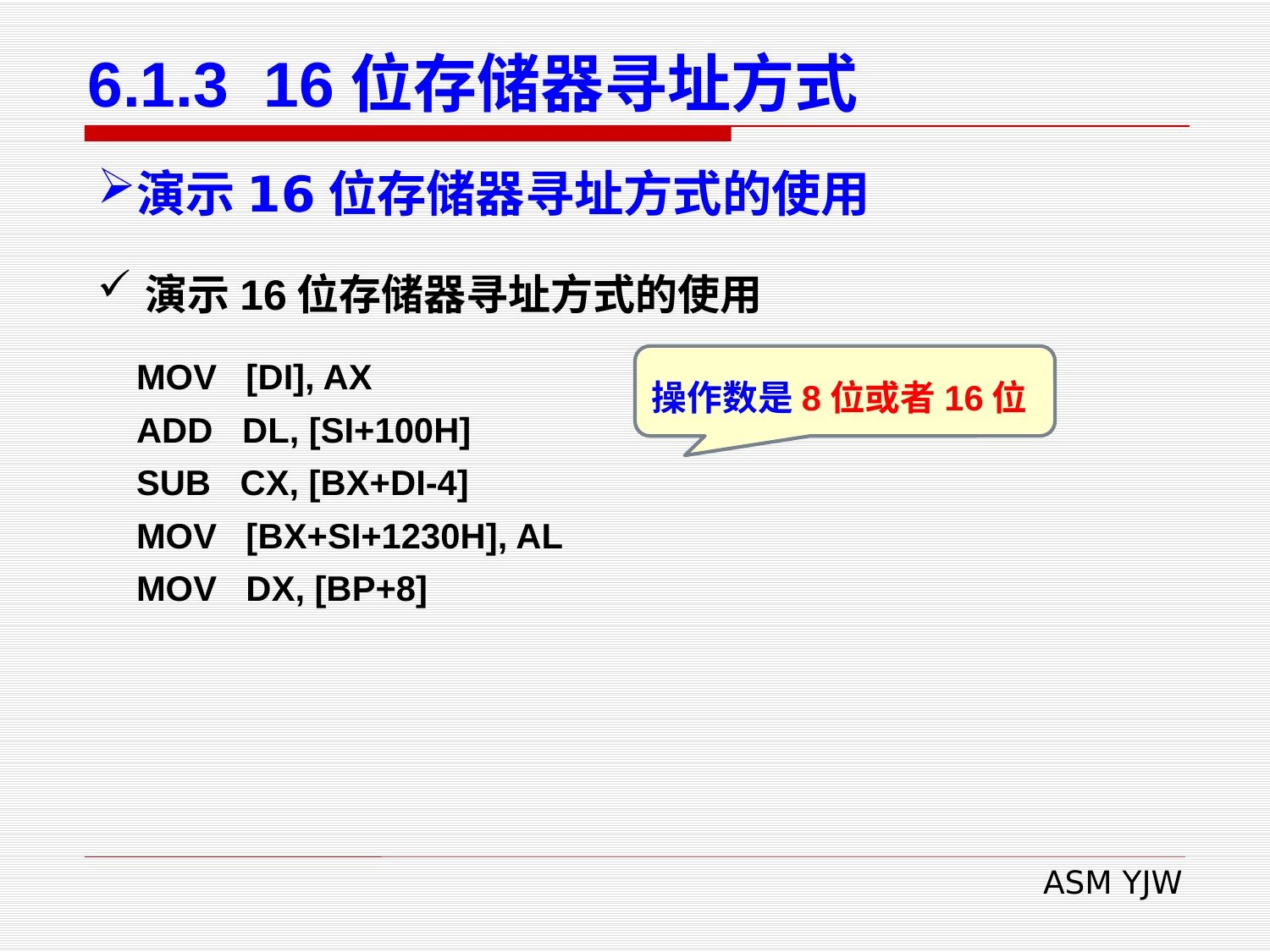

# 6.1.3  16位存储器寻址方式
演示16位存储器寻址方式的使用
演示16位存储器寻址方式的使用
    MOV   [DI], AX
    ADD   DL, [SI+100H]
    SUB   CX, [BX+DI-4]
    MOV   [BX+SI+1230H], AL
    MOV   DX, [BP+8]
操作数是8位或者16位